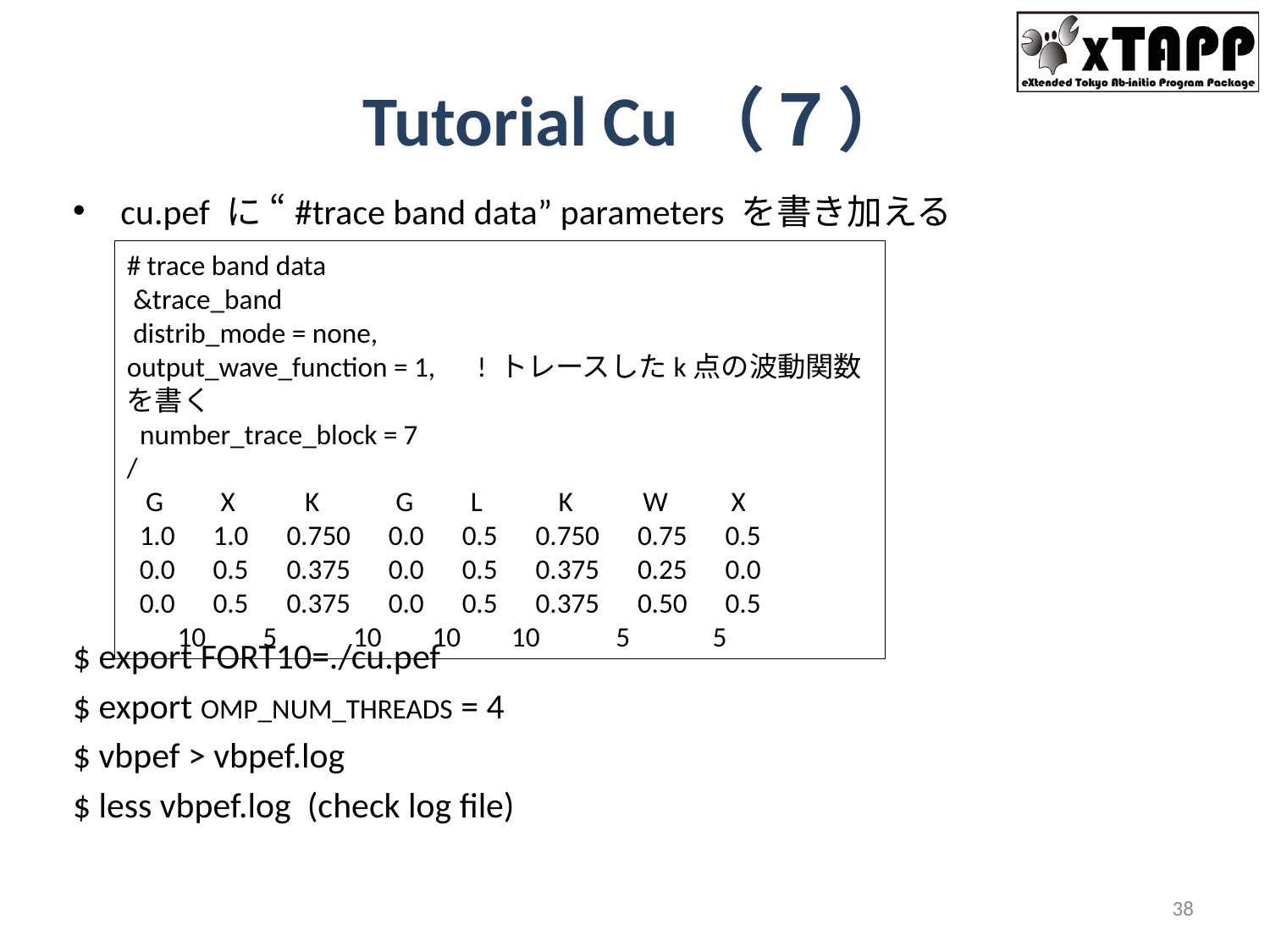

# Tutorial Cu（７）
cu.pef に “#trace band data” parameters を書き加える

$ export FORT10=./cu.pef
$ export OMP_NUM_THREADS = 4
$ vbpef > vbpef.log
$ less vbpef.log  (check log file)
# trace band data &trace_band distrib_mode = none, output_wave_function = 1,　! トレースしたk点の波動関数を書く number_trace_block = 7 / G         X           K            G         L            K           W          X 1.0      1.0      0.750      0.0      0.5      0.750      0.75      0.5 0.0      0.5      0.375      0.0      0.5      0.375      0.25      0.0 0.0      0.5      0.375      0.0      0.5      0.375      0.50      0.5 10         5            10        10        10            5             5
38